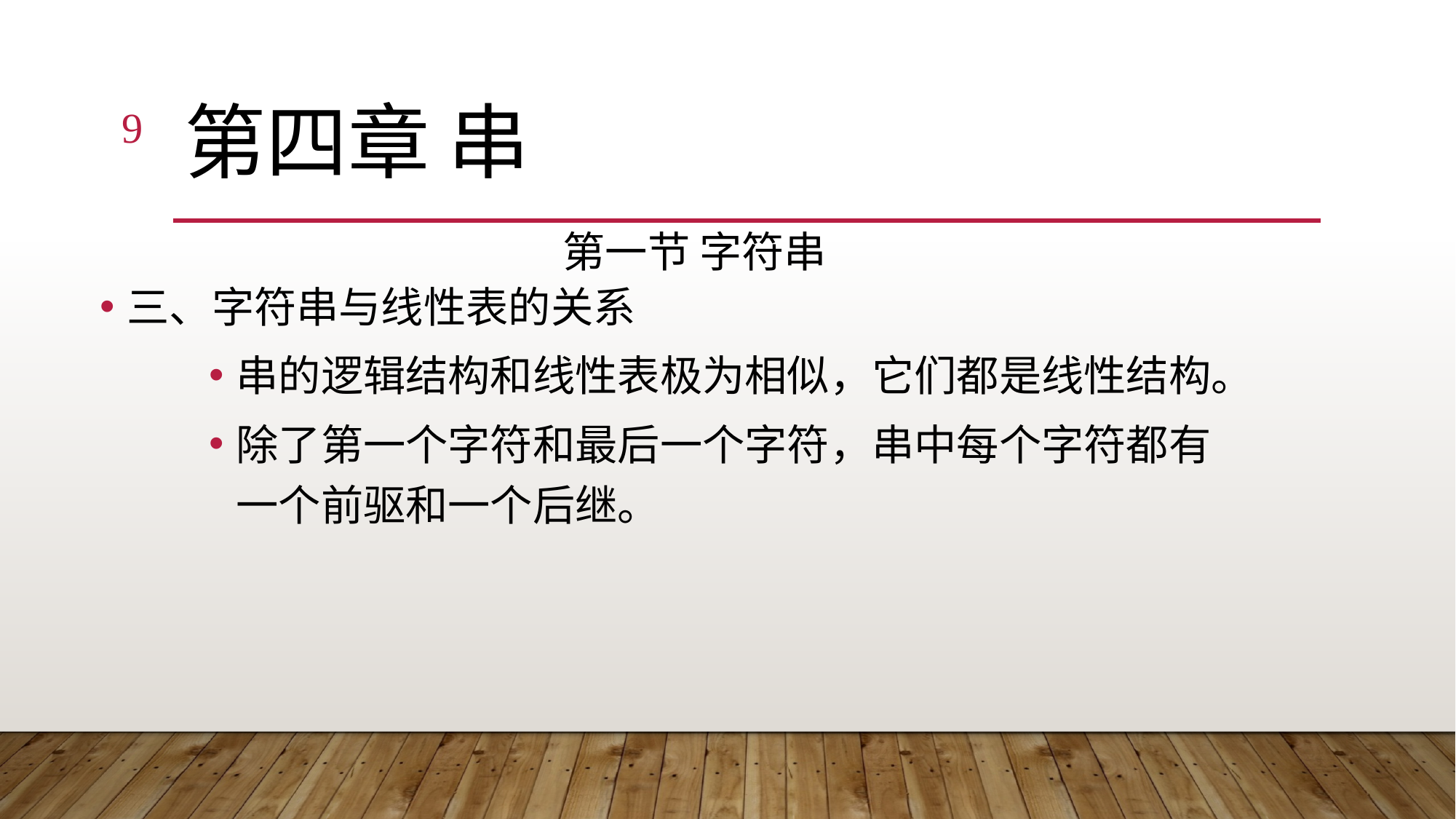

9
# 第四章 串
第一节 字符串
三、字符串与线性表的关系
串的逻辑结构和线性表极为相似，它们都是线性结构。
除了第一个字符和最后一个字符，串中每个字符都有一个前驱和一个后继。